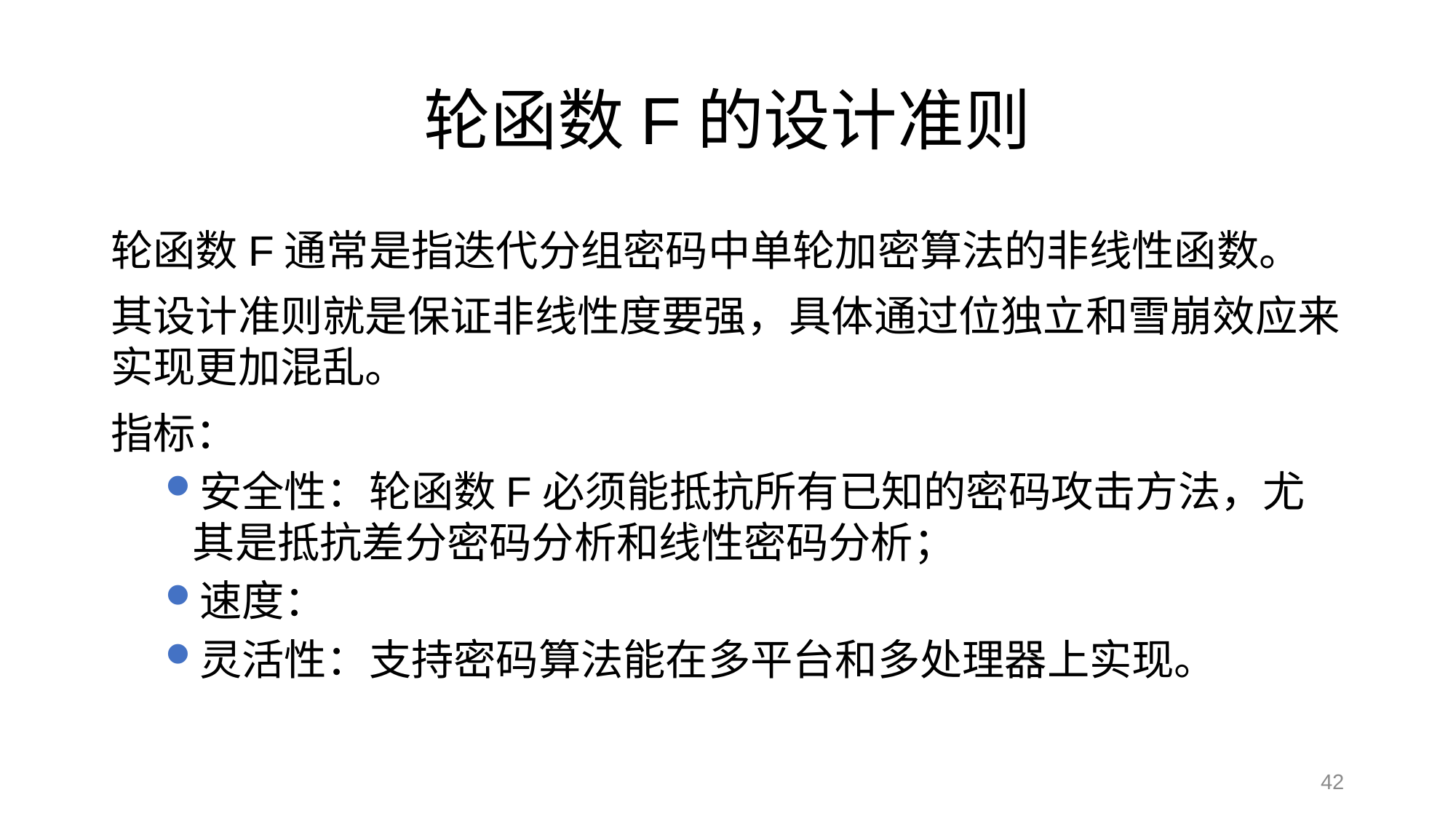

# 轮函数F的设计准则
轮函数F通常是指迭代分组密码中单轮加密算法的非线性函数。
其设计准则就是保证非线性度要强，具体通过位独立和雪崩效应来实现更加混乱。
指标：
安全性：轮函数F必须能抵抗所有已知的密码攻击方法，尤其是抵抗差分密码分析和线性密码分析；
速度：
灵活性：支持密码算法能在多平台和多处理器上实现。
42